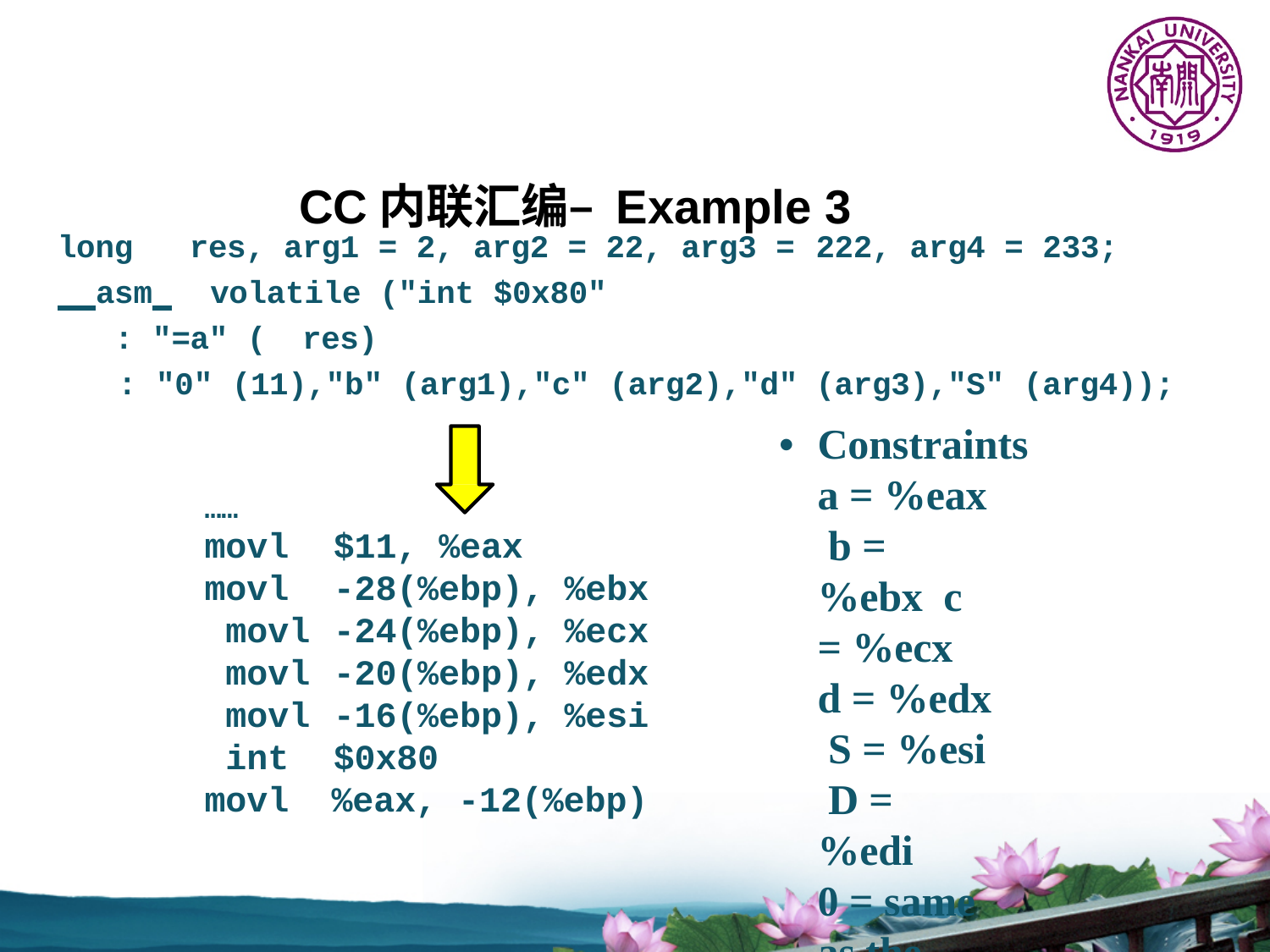

# CC内联汇编– Example 3
long   res, arg1 = 2, arg2 = 22, arg3 =
  asm 	volatile ("int $0x80"
222, arg4 = 233;
: "=a" ( res)
: "0" (11),"b" (arg1),"c" (arg2),"d"
•
……
(arg3),"S" (arg4));
Constraints
a = %eax  b = %ebx  c = %ecx  d = %edx  S = %esi  D = %edi
0 = same as the first

movl	$11, %eax  movl	-28(%ebp),  movl	-24(%ebp),  movl	-20(%ebp),  movl	-16(%ebp),  int	$0x80  movl
%ebx
%ecx
%edx
%esi
%eax, -12(%ebp)